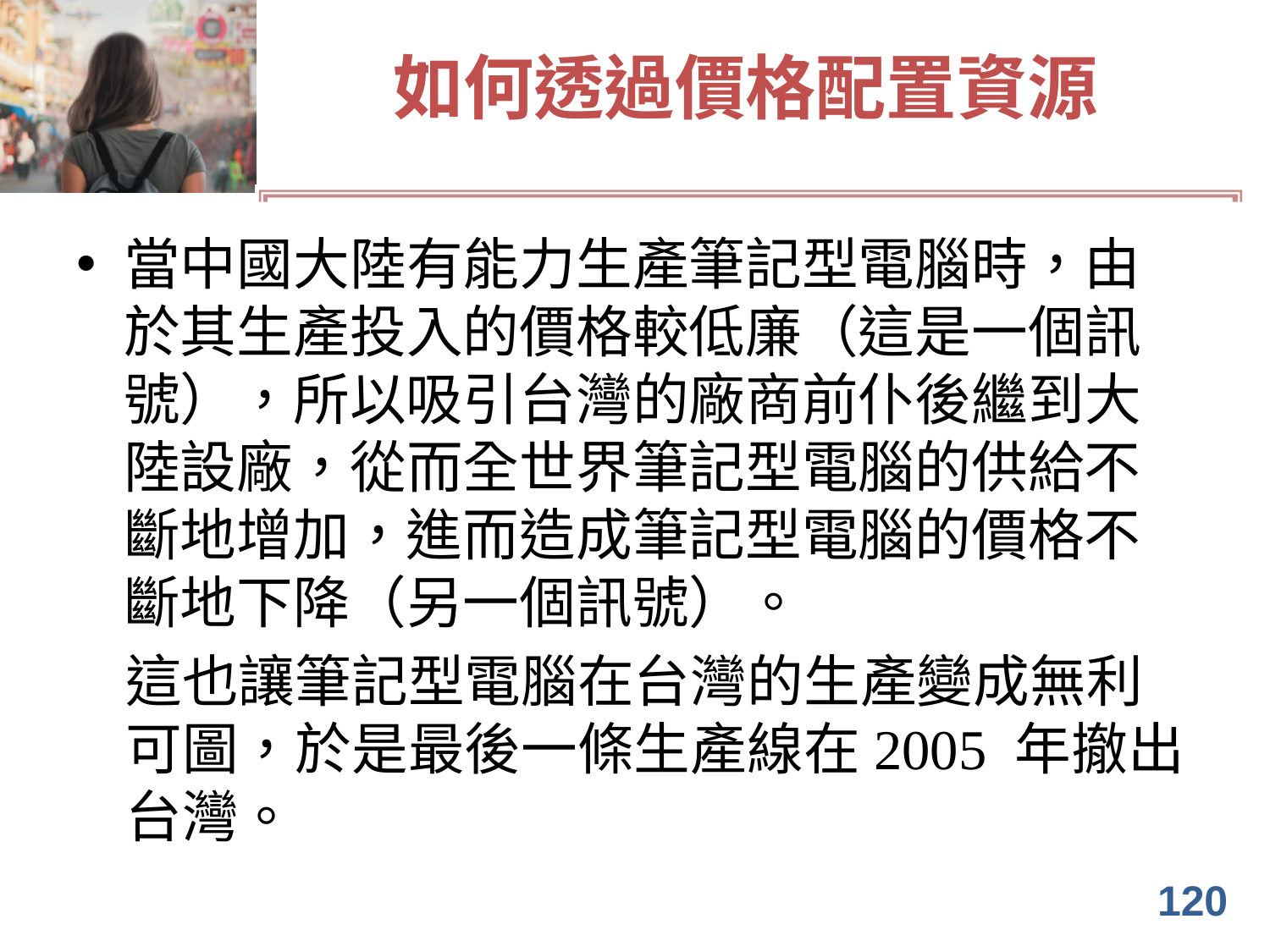

# 如何透過價格配置資源
當中國大陸有能力生產筆記型電腦時，由於其生產投入的價格較低廉（這是一個訊號），所以吸引台灣的廠商前仆後繼到大陸設廠，從而全世界筆記型電腦的供給不斷地增加，進而造成筆記型電腦的價格不斷地下降（另一個訊號）。
這也讓筆記型電腦在台灣的生產變成無利可圖，於是最後一條生產線在2005 年撤出台灣。
120